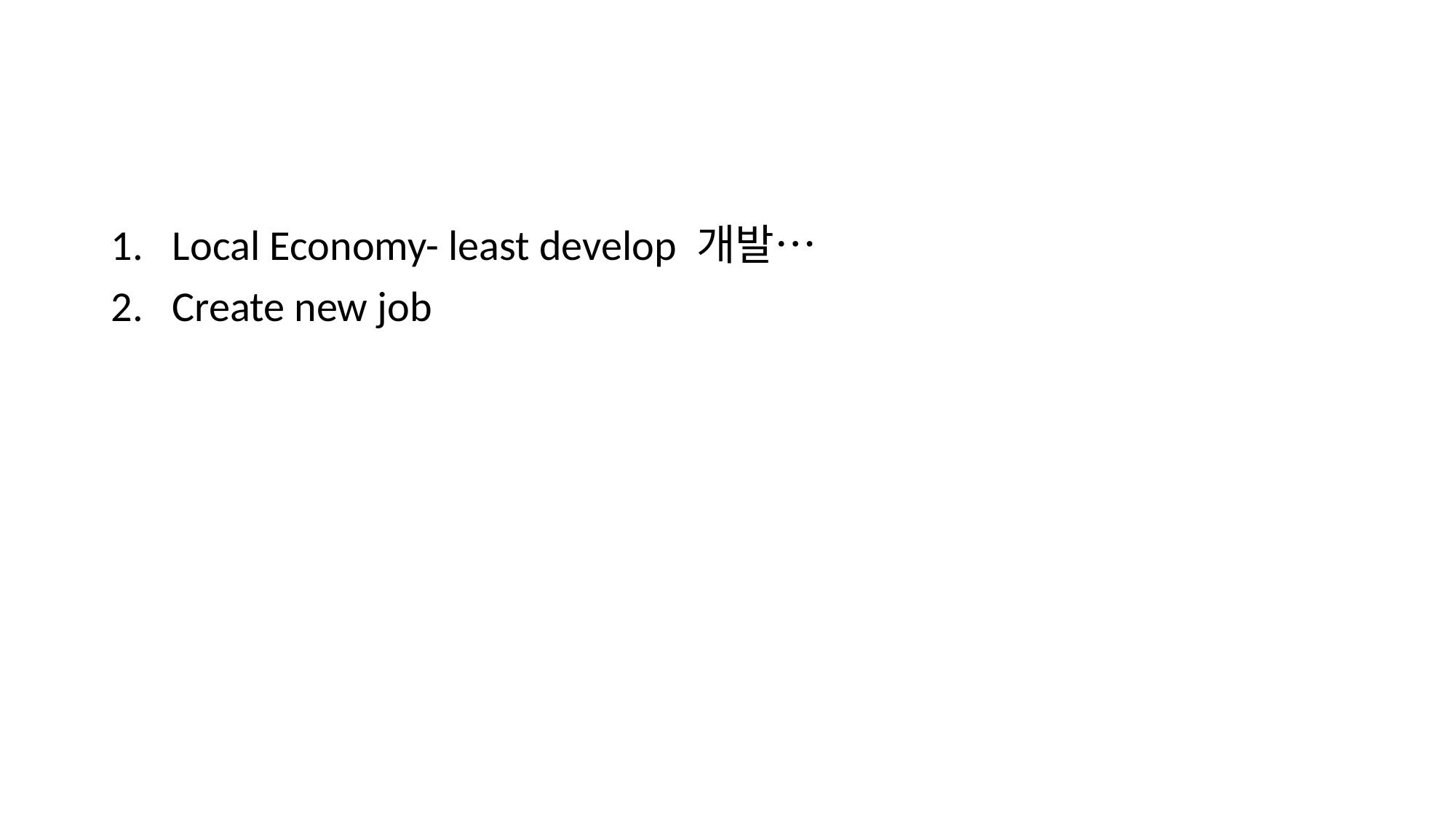

#
Local Economy- least develop 개발…
Create new job